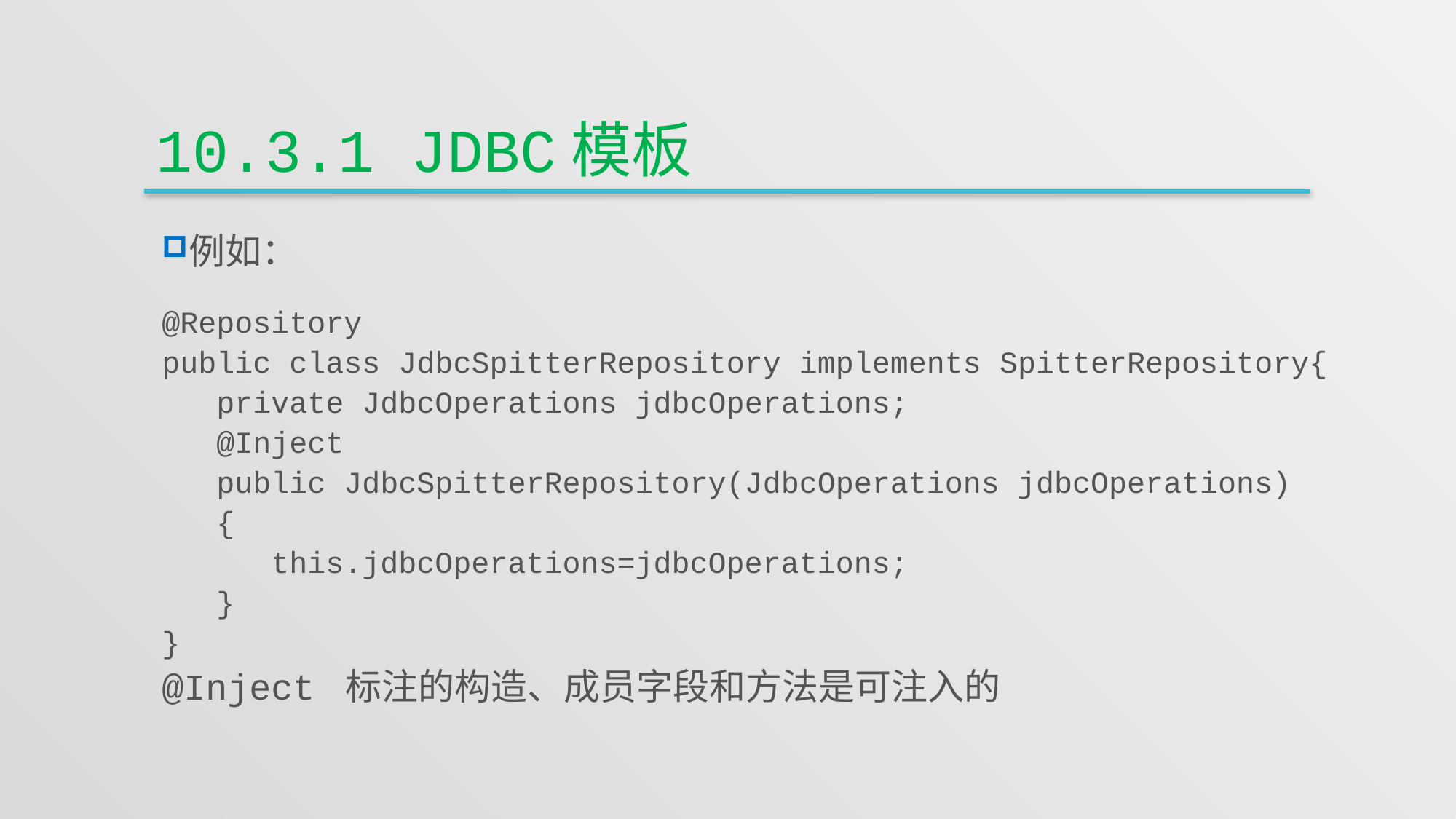

# 10.3.1 JDBC模板
例如：
@Repository
public class JdbcSpitterRepository implements SpitterRepository{
   private JdbcOperations jdbcOperations;
   @Inject
   public JdbcSpitterRepository(JdbcOperations jdbcOperations)
   {
	this.jdbcOperations=jdbcOperations;
   }
}
@Inject 标注的构造、成员字段和方法是可注入的